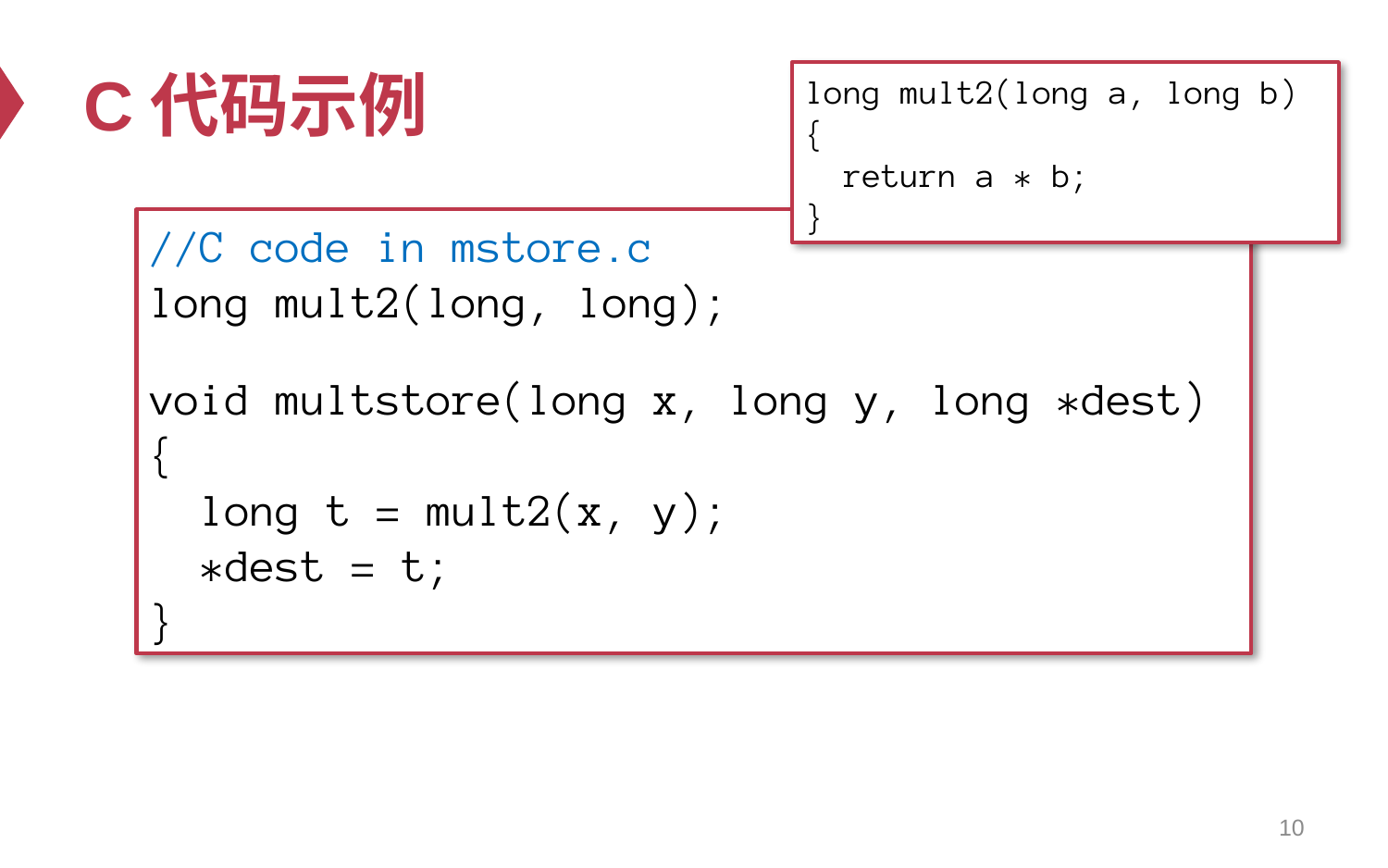

# C代码示例
long mult2(long a, long b)
{
  return a * b;
}
//C code in mstore.c
long mult2(long, long);

void multstore(long x, long y, long *dest)
{
  long t = mult2(x, y);
  *dest = t;
}
10